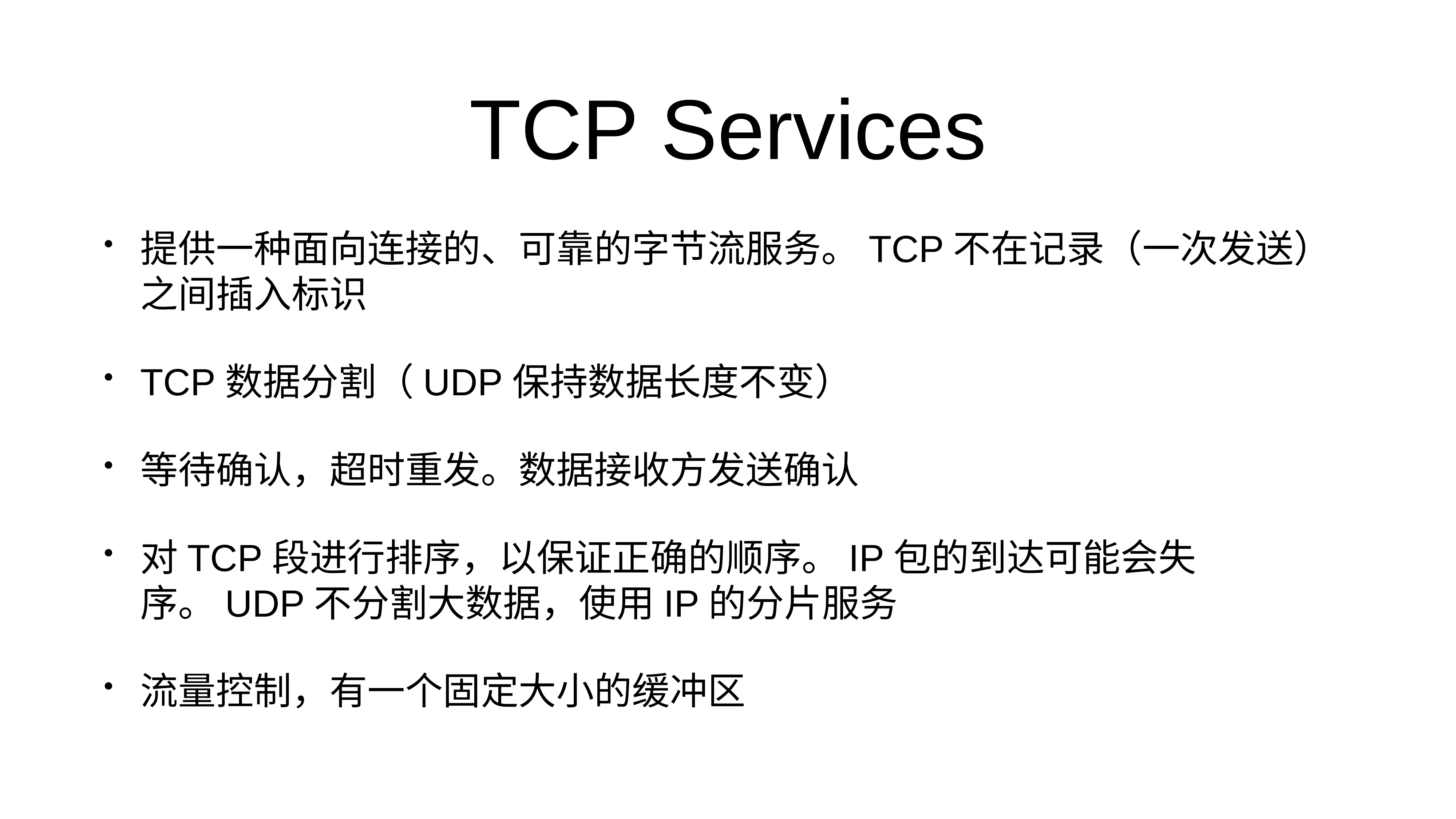

# TCP Services
提供一种面向连接的、可靠的字节流服务。TCP不在记录（一次发送）之间插入标识
TCP数据分割（UDP保持数据长度不变）
等待确认，超时重发。数据接收方发送确认
对TCP段进行排序，以保证正确的顺序。IP包的到达可能会失序。UDP不分割大数据，使用IP的分片服务
流量控制，有一个固定大小的缓冲区